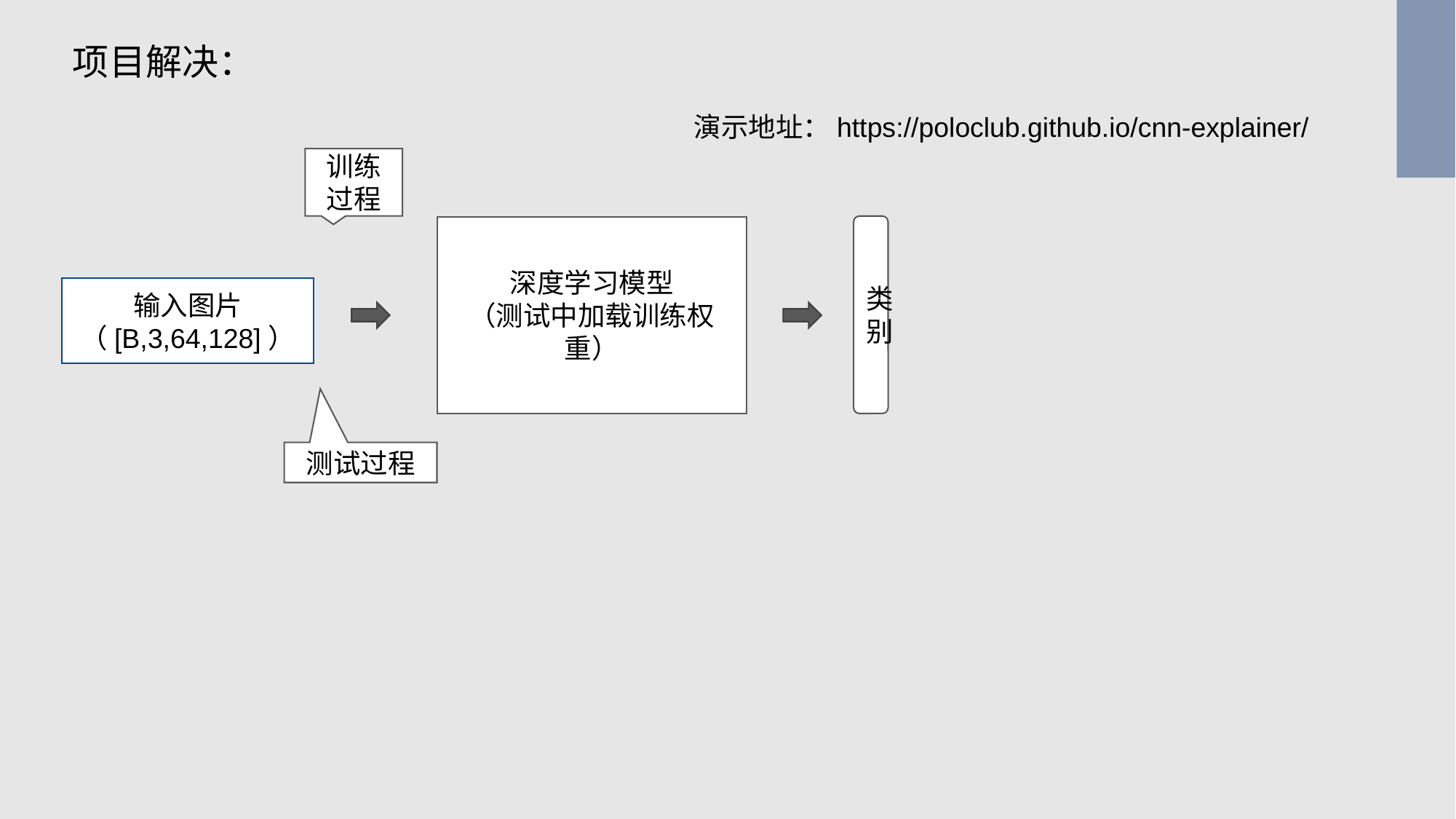

项目解决：

演示地址：https://poloclub.github.io/cnn-explainer/
训练过程
类别
深度学习模型
（测试中加载训练权重）
输入图片
（[B,3,64,128]）

测试过程